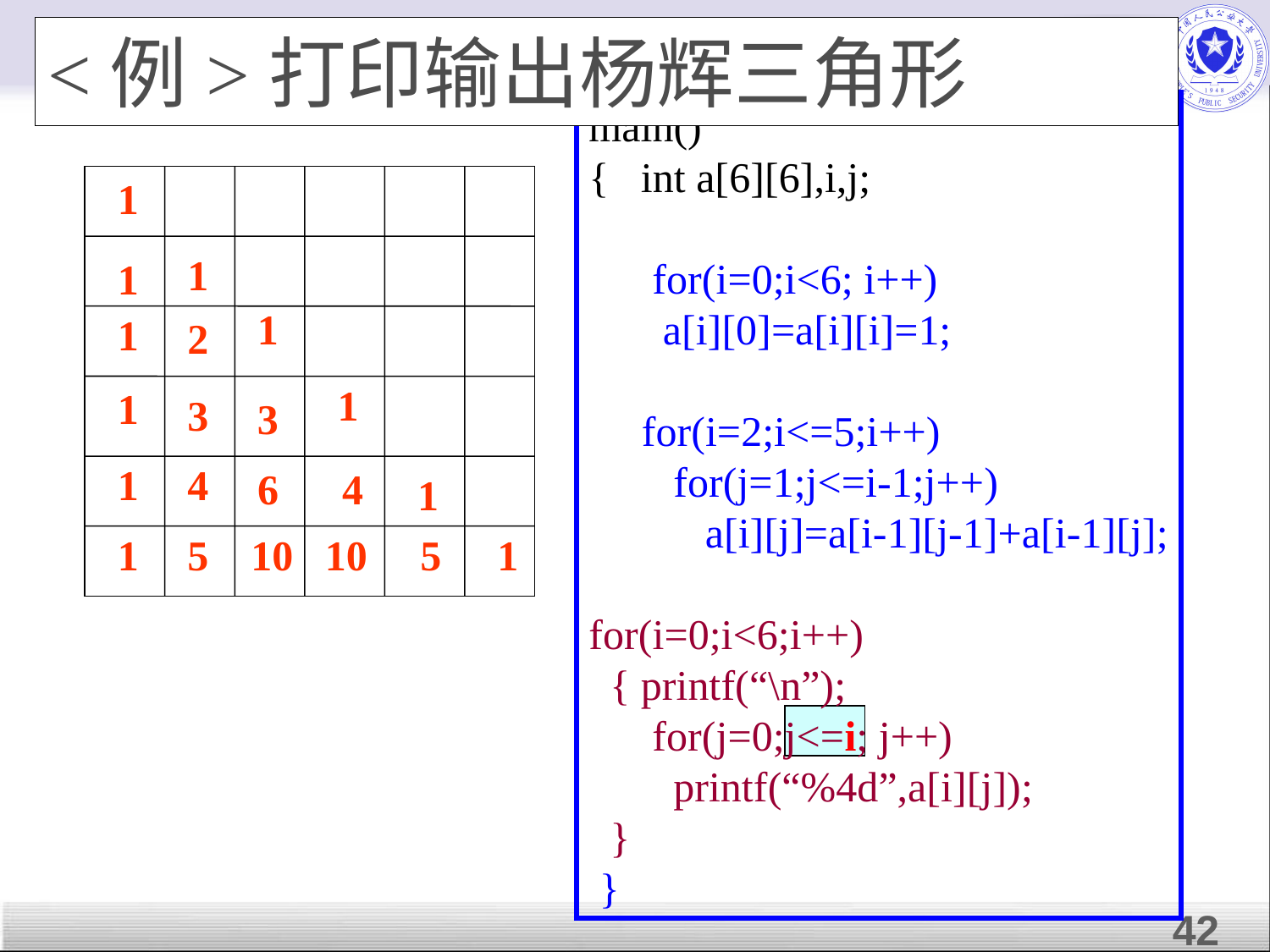

<例>打印输出杨辉三角形
main()
{   int a[6][6],i,j;

      for(i=0;i<6; i++)
       a[i][0]=a[i][i]=1;

     for(i=2;i<=5;i++)
        for(j=1;j<=i-1;j++)
           a[i][j]=a[i-1][j-1]+a[i-1][j];

for(i=0;i<6;i++)
  { printf(“\n”);
      for(j=0;j<=i; j++)
        printf(“%4d”,a[i][j]);
  }
 }

1
1
1
1
1
2
1
1
3
3
1
4
6      4
1
1
5    10   10     5
1